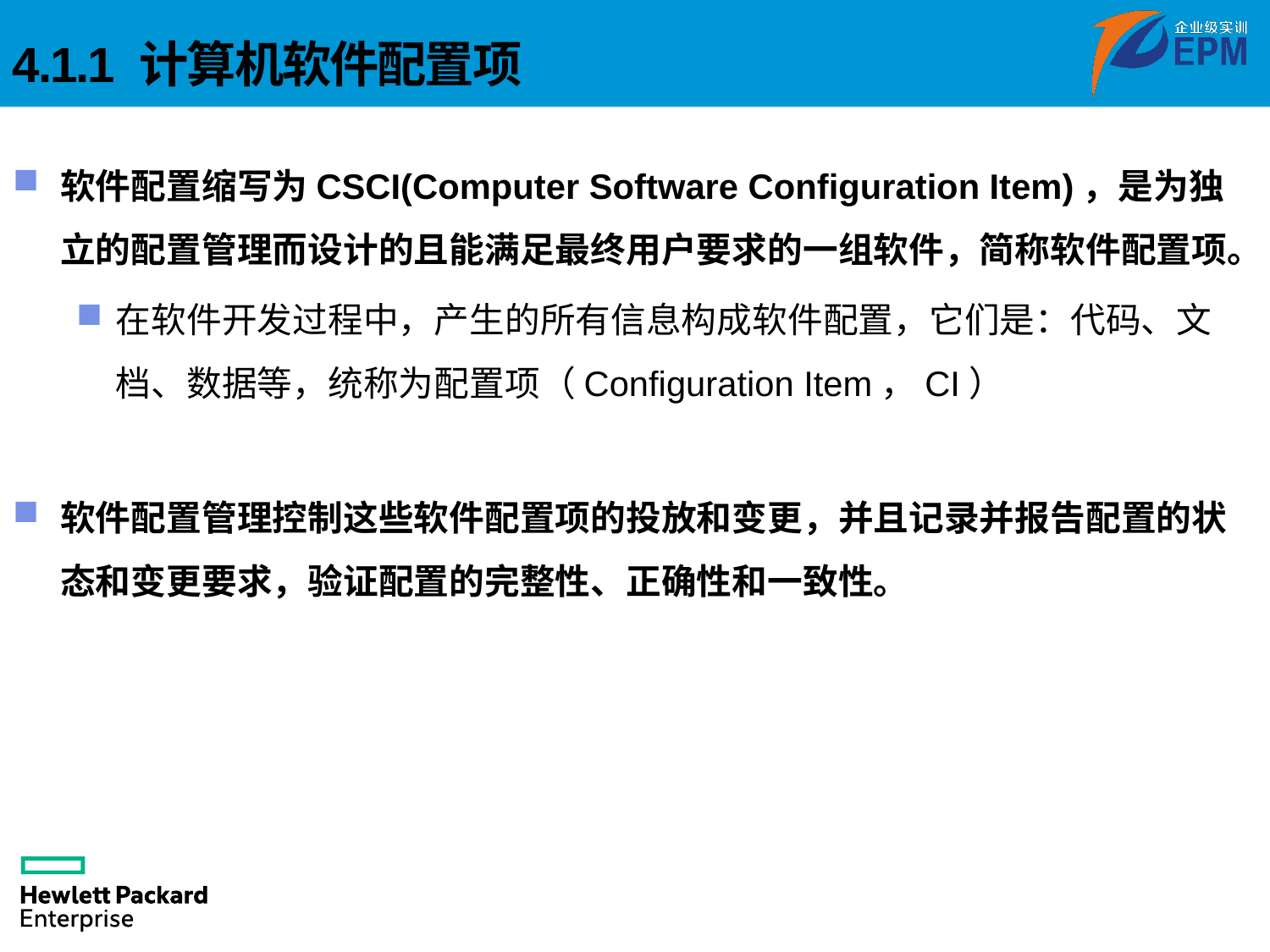

4.1.1 计算机软件配置项
软件配置缩写为CSCI(Computer Software Configuration Item)，是为独立的配置管理而设计的且能满足最终用户要求的一组软件，简称软件配置项。
在软件开发过程中，产生的所有信息构成软件配置，它们是：代码、文档、数据等，统称为配置项（Configuration Item，CI）

软件配置管理控制这些软件配置项的投放和变更，并且记录并报告配置的状态和变更要求，验证配置的完整性、正确性和一致性。